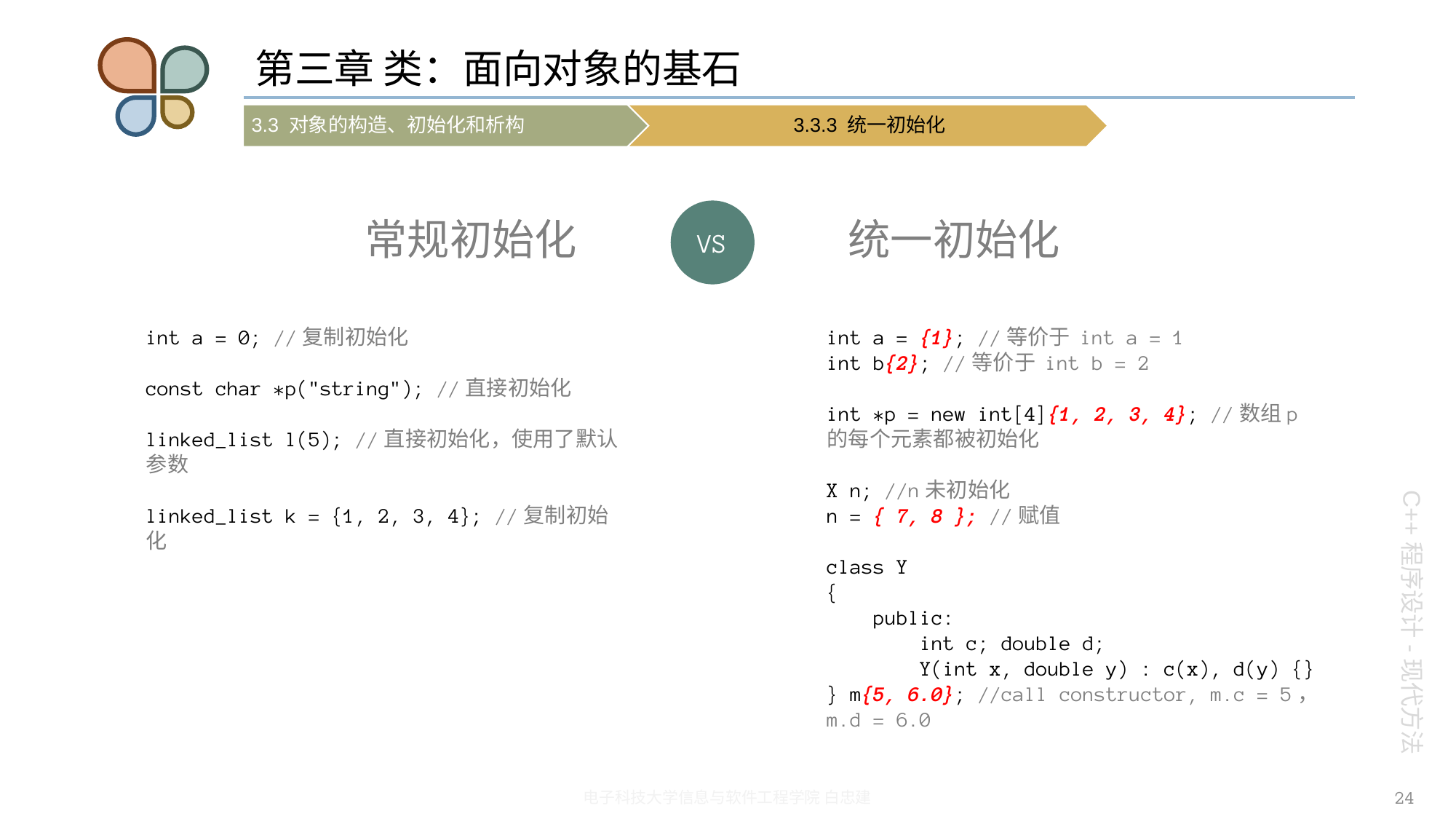

# 第三章 类：面向对象的基石
3.3 对象的构造、初始化和析构
3.3.3 统一初始化
VS
常规初始化
统一初始化
int a = 0; //复制初始化

const char *p("string"); //直接初始化

linked_list l(5); //直接初始化，使用了默认参数

linked_list k = {1, 2, 3, 4}; //复制初始化

int a = {1}; //等价于 int a = 1
int b{2}; //等价于 int b = 2

int *p = new int[4]{1, 2, 3, 4}; //数组p的每个元素都被初始化

X n; //n未初始化
n = { 7, 8 }; //赋值

class Y
{
    public:
        int c; double d;
        Y(int x, double y) : c(x), d(y) {}
} m{5, 6.0}; //call constructor, m.c = 5，m.d = 6.0
24